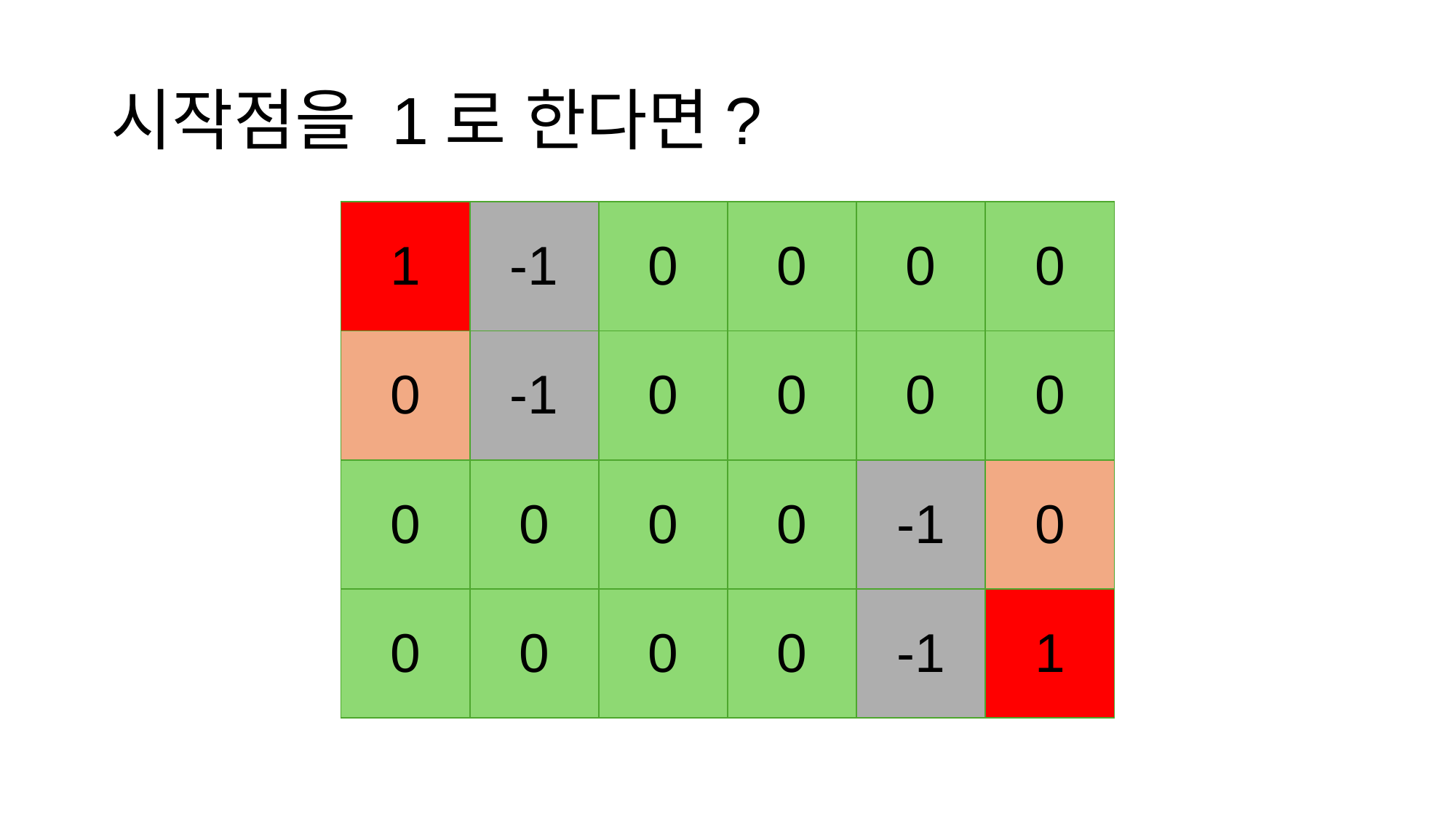

# 시작점을 1로 한다면?
| 1 | -1 | 0 | 0 | 0 | 0 |
| --- | --- | --- | --- | --- | --- |
| 0 | -1 | 0 | 0 | 0 | 0 |
| 0 | 0 | 0 | 0 | -1 | 0 |
| 0 | 0 | 0 | 0 | -1 | 1 |